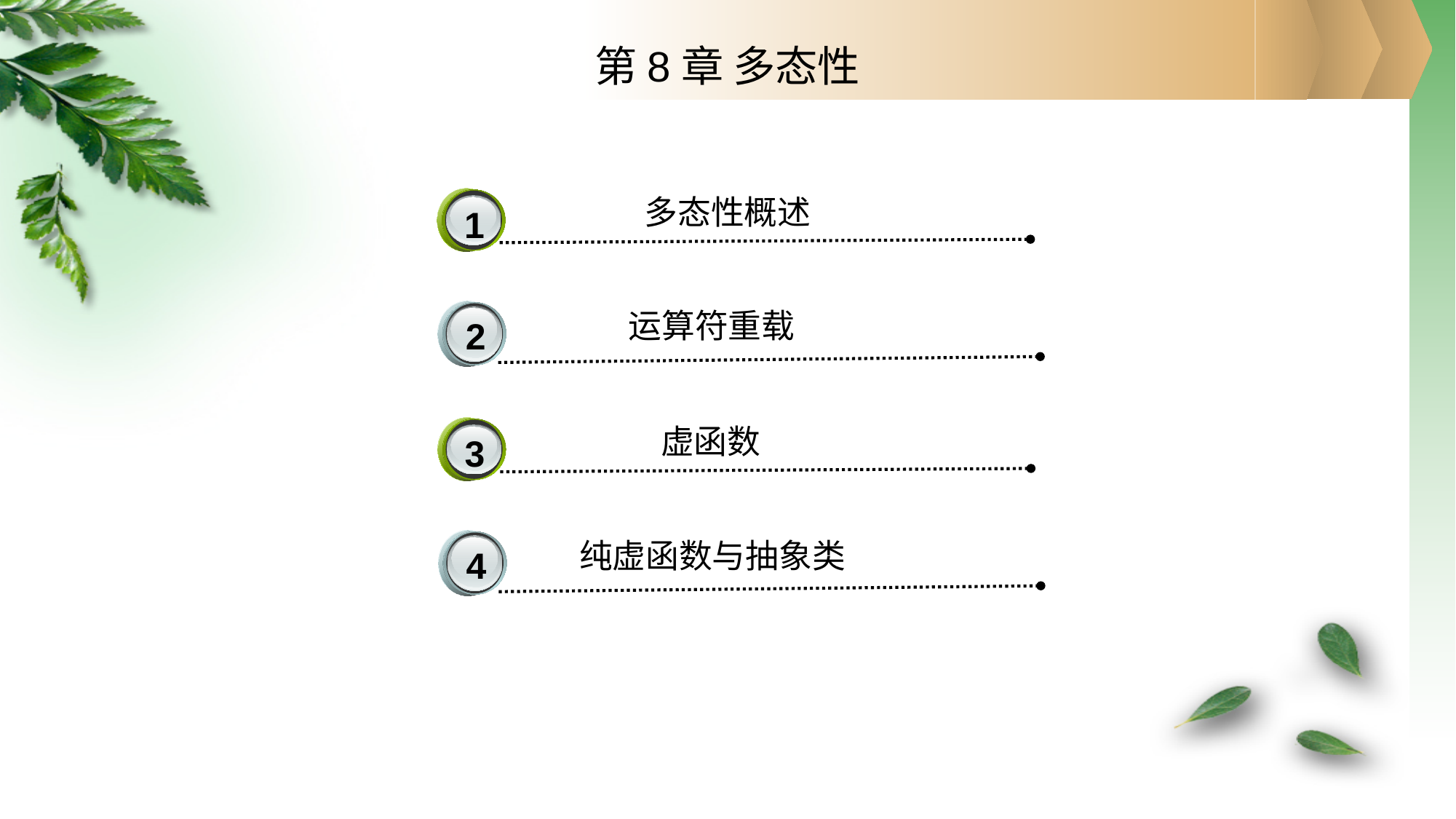

第8章 多态性
多态性概述

1

运算符重载

2

虚函数

3

纯虚函数与抽象类

4